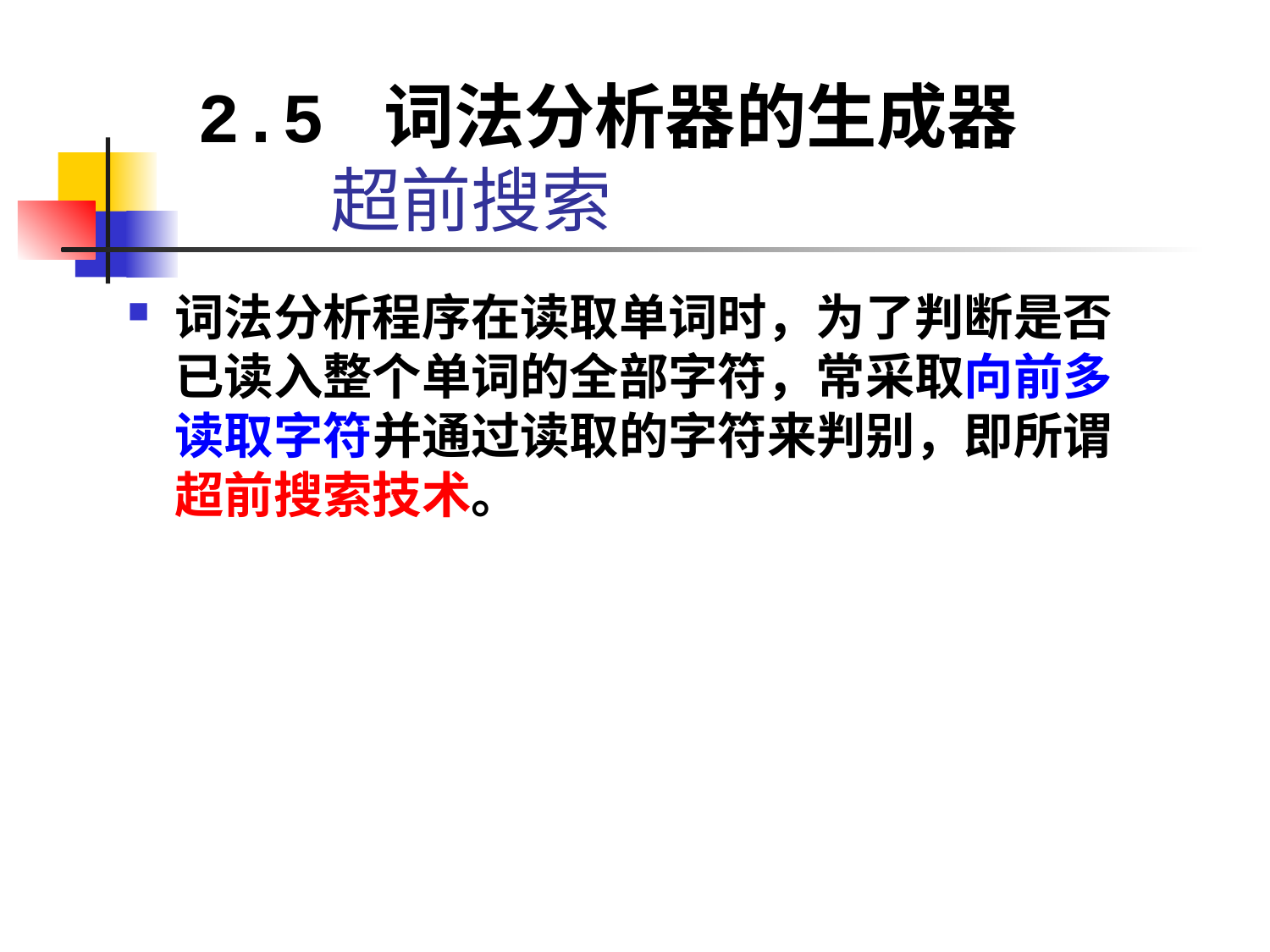

2.5 词法分析器的生成器
# 超前搜索
词法分析程序在读取单词时，为了判断是否已读入整个单词的全部字符，常采取向前多读取字符并通过读取的字符来判别，即所谓超前搜索技术。